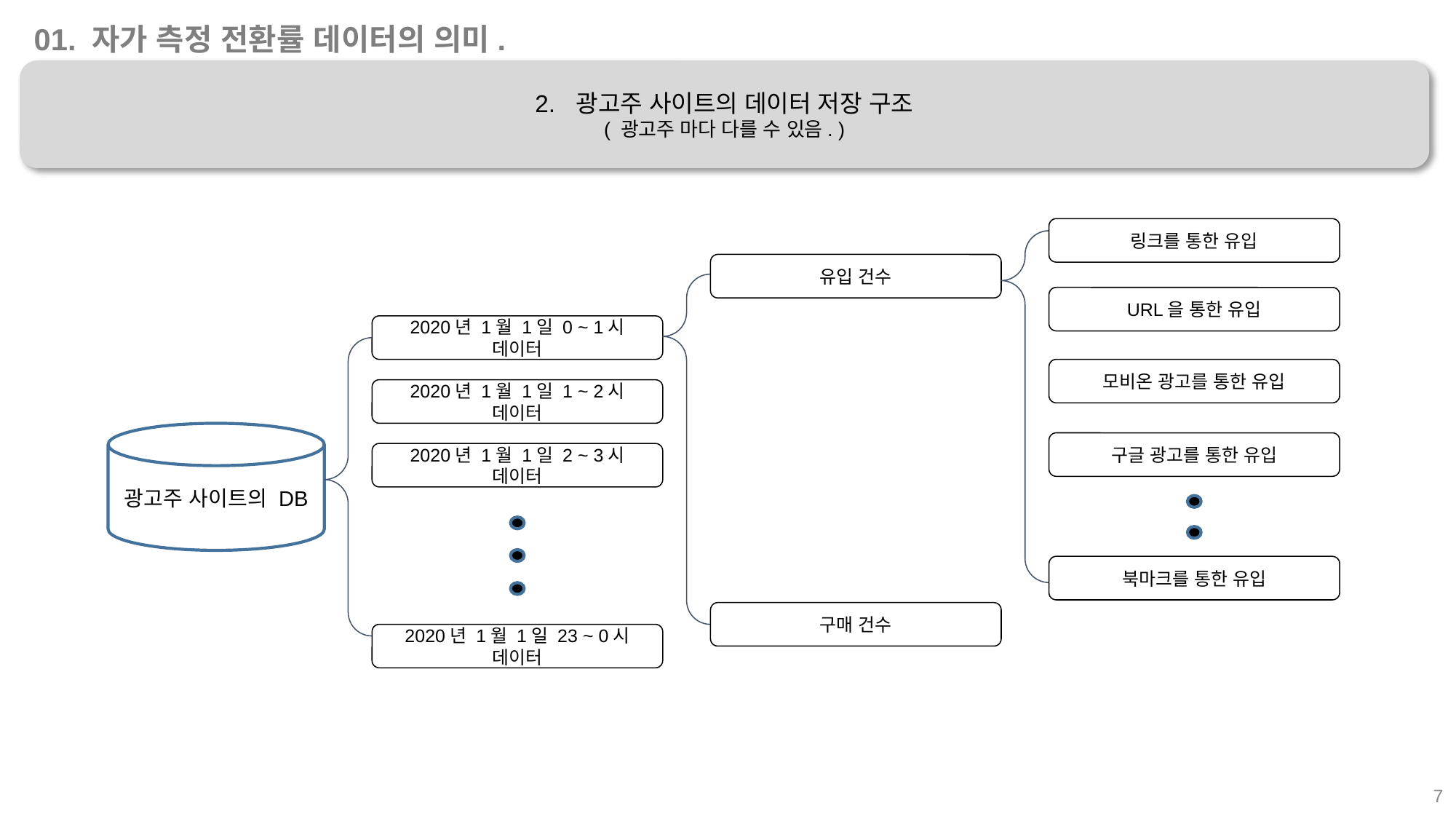

01. 자가 측정 전환률 데이터의 의미.
광고주 사이트의 데이터 저장 구조
( 광고주 마다 다를 수 있음. )
링크를 통한 유입

유입 건수

URL을 통한 유입
2020년 1월 1일 0 ~ 1시 데이터

모비온 광고를 통한 유입
2020년 1월 1일 1 ~ 2시 데이터
광고주 사이트의 DB
구글 광고를 통한 유입
2020년 1월 1일 2 ~ 3시 데이터

북마크를 통한 유입

구매 건수
2020년 1월 1일 23 ~ 0시 데이터
7